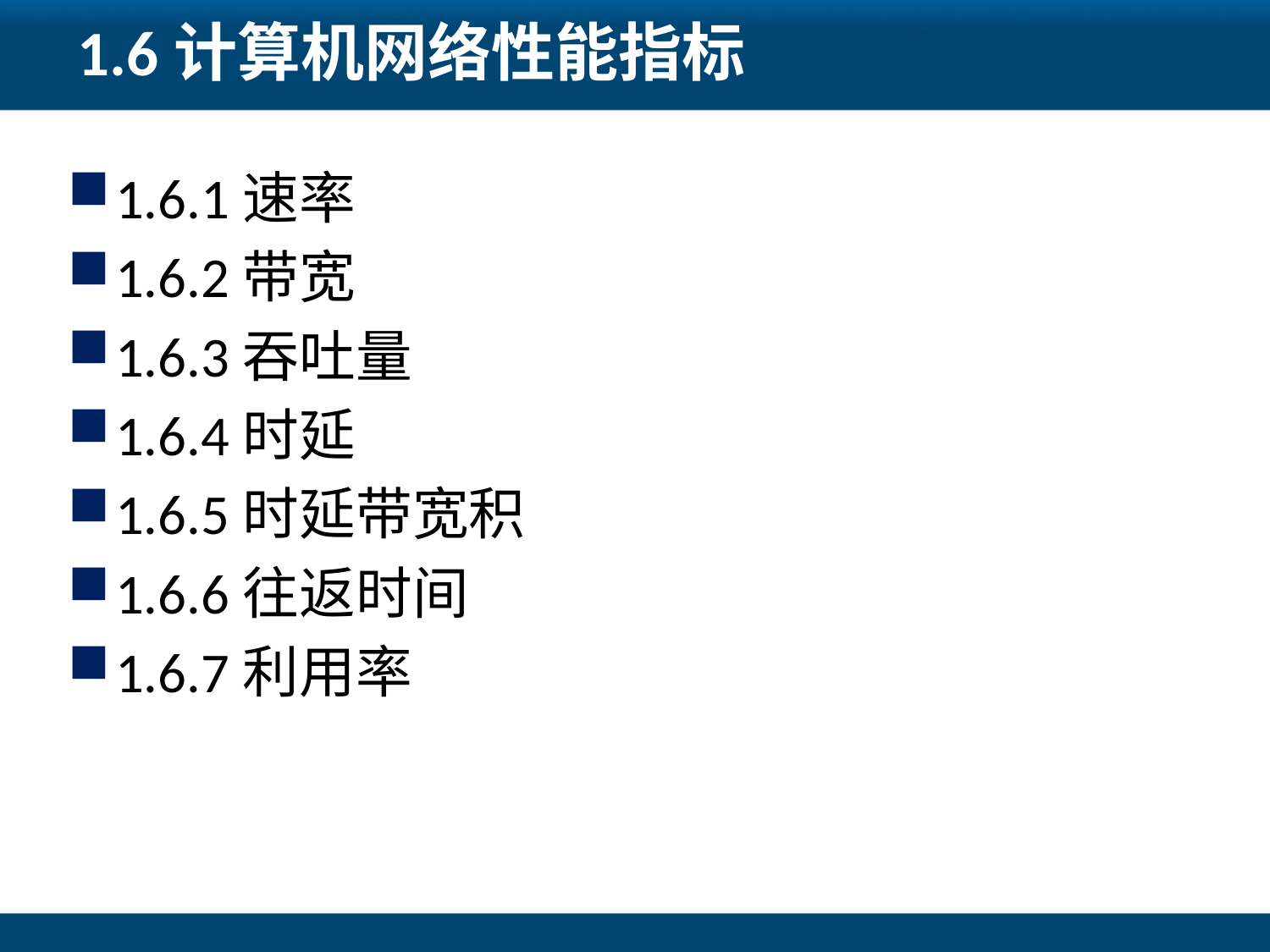

# 1.6计算机网络性能指标
1.6.1速率
1.6.2带宽
1.6.3吞吐量
1.6.4时延
1.6.5时延带宽积
1.6.6往返时间
1.6.7利用率